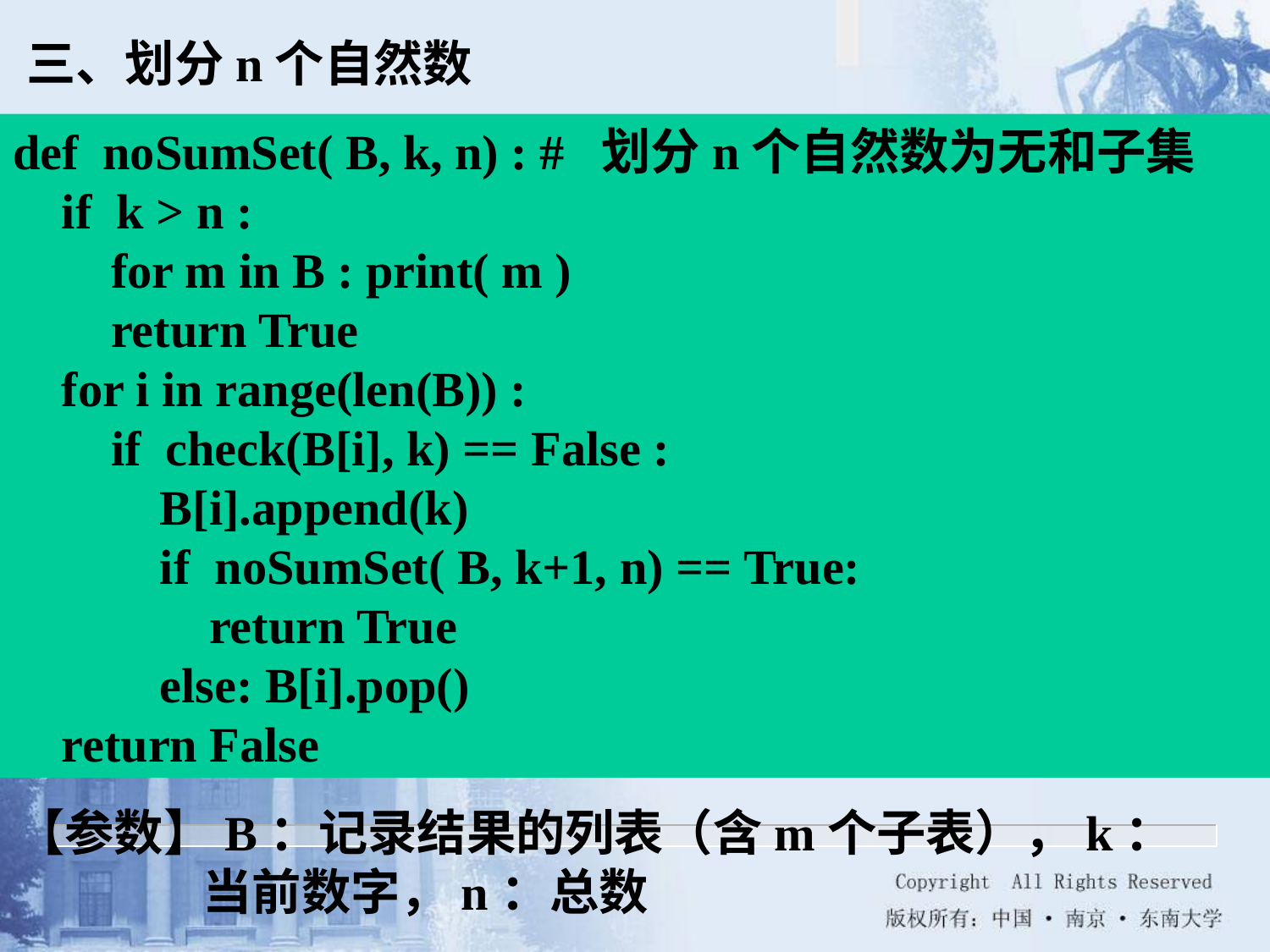

三、划分n个自然数
def  noSumSet( B, k, n) : #  划分n个自然数为无和子集
    if  k > n :
        for m in B : print( m )
        return True
    for i in range(len(B)) :
        if  check(B[i], k) == False :
            B[i].append(k)
            if  noSumSet( B, k+1, n) == True:
                return True
            else: B[i].pop()
    return False
【参数】B：记录结果的列表（含m个子表），k：当前数字，n：总数